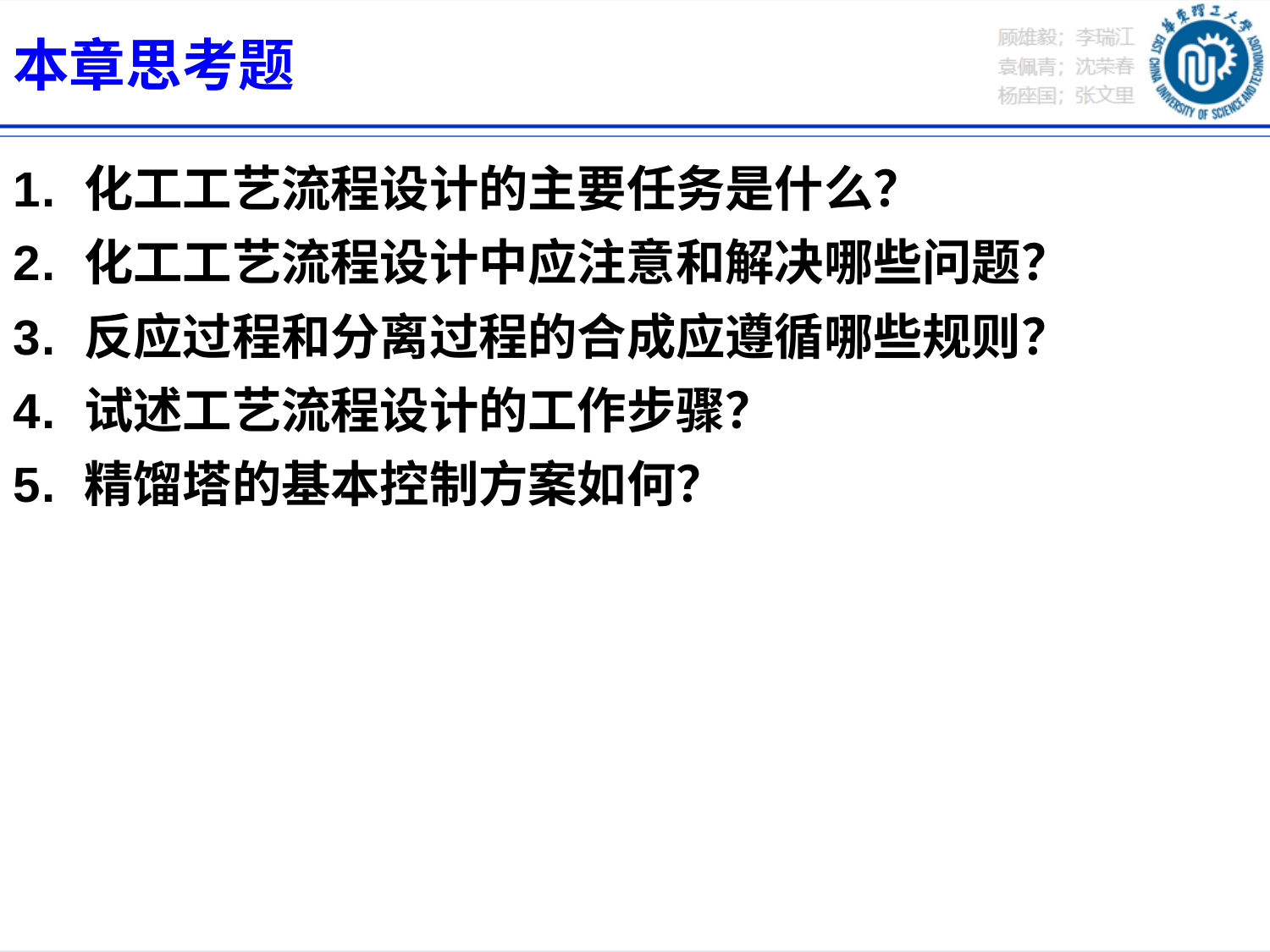

# 本章思考题
化工工艺流程设计的主要任务是什么？
化工工艺流程设计中应注意和解决哪些问题？
反应过程和分离过程的合成应遵循哪些规则？
试述工艺流程设计的工作步骤？
精馏塔的基本控制方案如何？